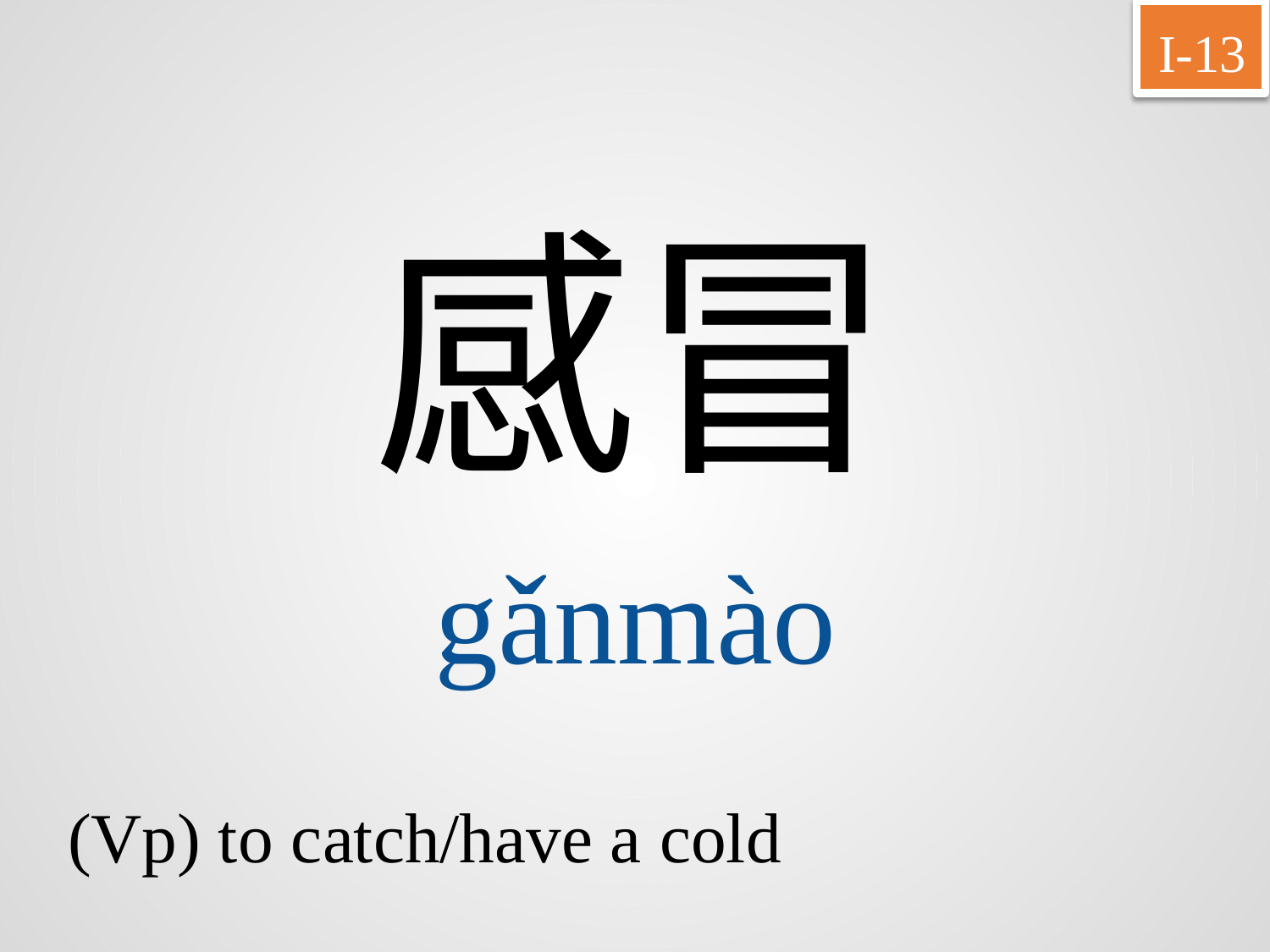

I-13

感冒
gǎnmào
(Vp) to catch/have a cold